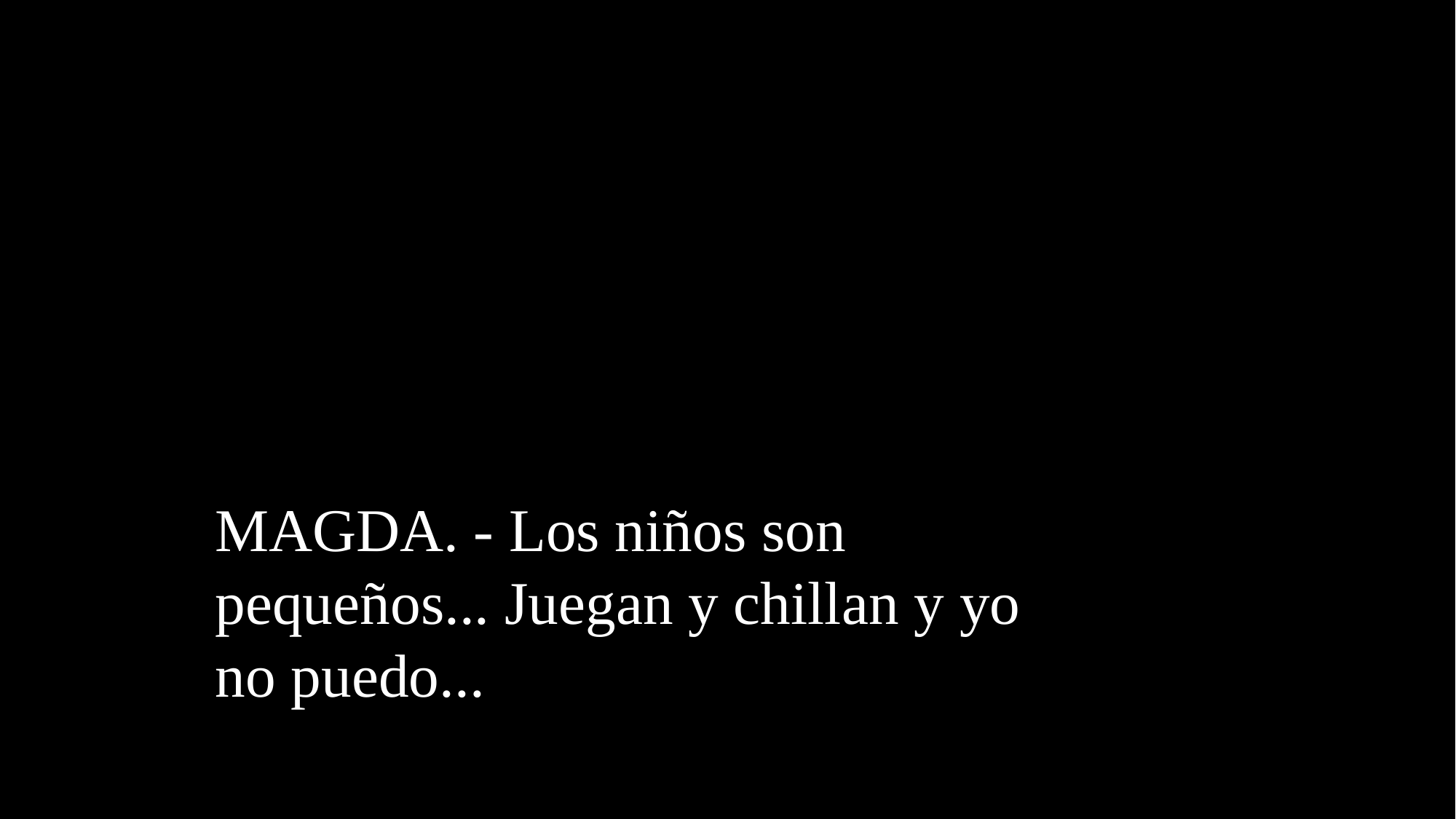

MAGDA. - Los niños son pequeños... Juegan y chillan y yo no puedo...

マグダ: 子供達はまだ小さく、騒いでいても私は何もできません...